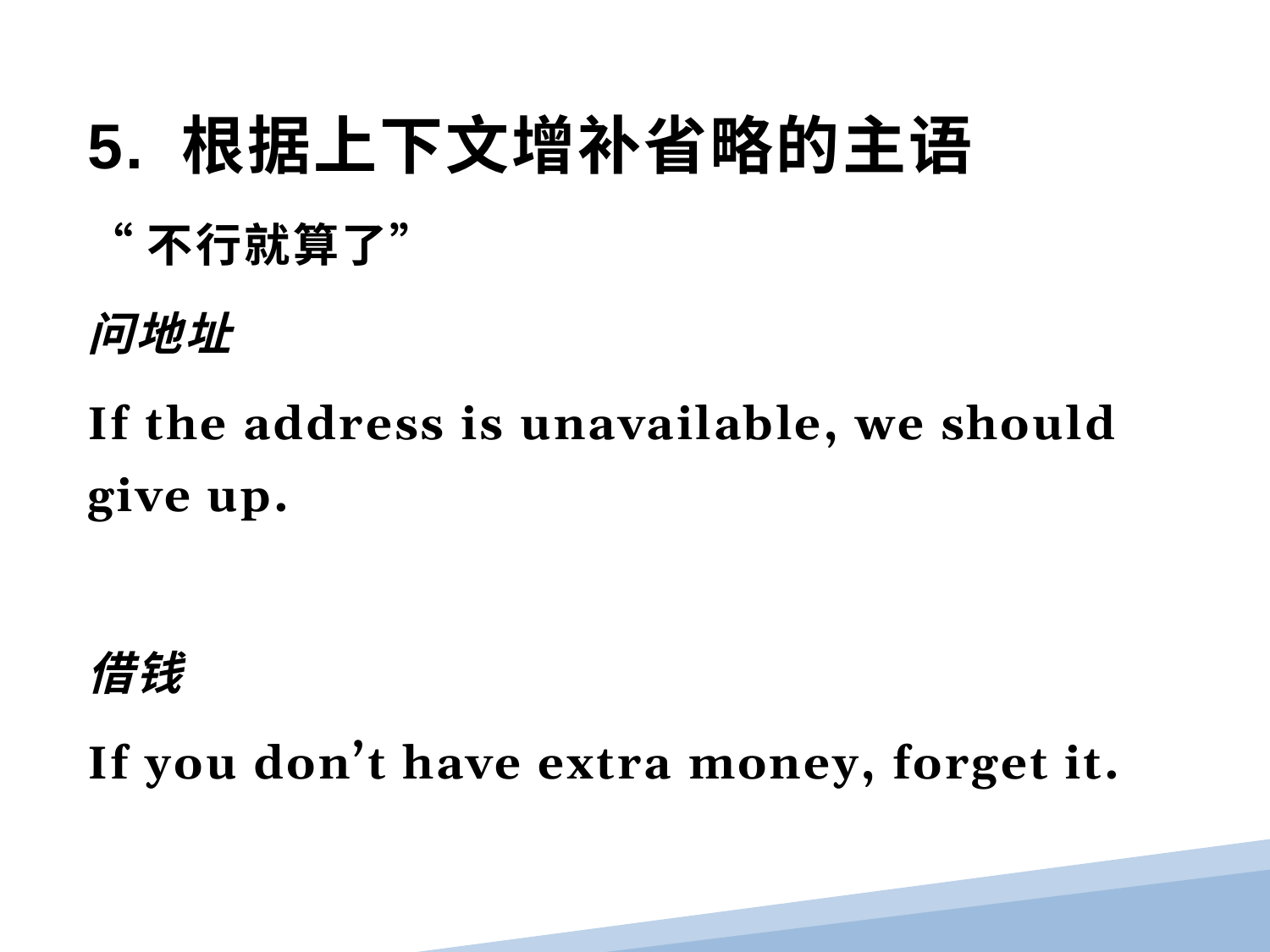

5. 根据上下文增补省略的主语
“不行就算了”
问地址
If the address is unavailable, we should give up.

借钱
If you don’t have extra money, forget it.